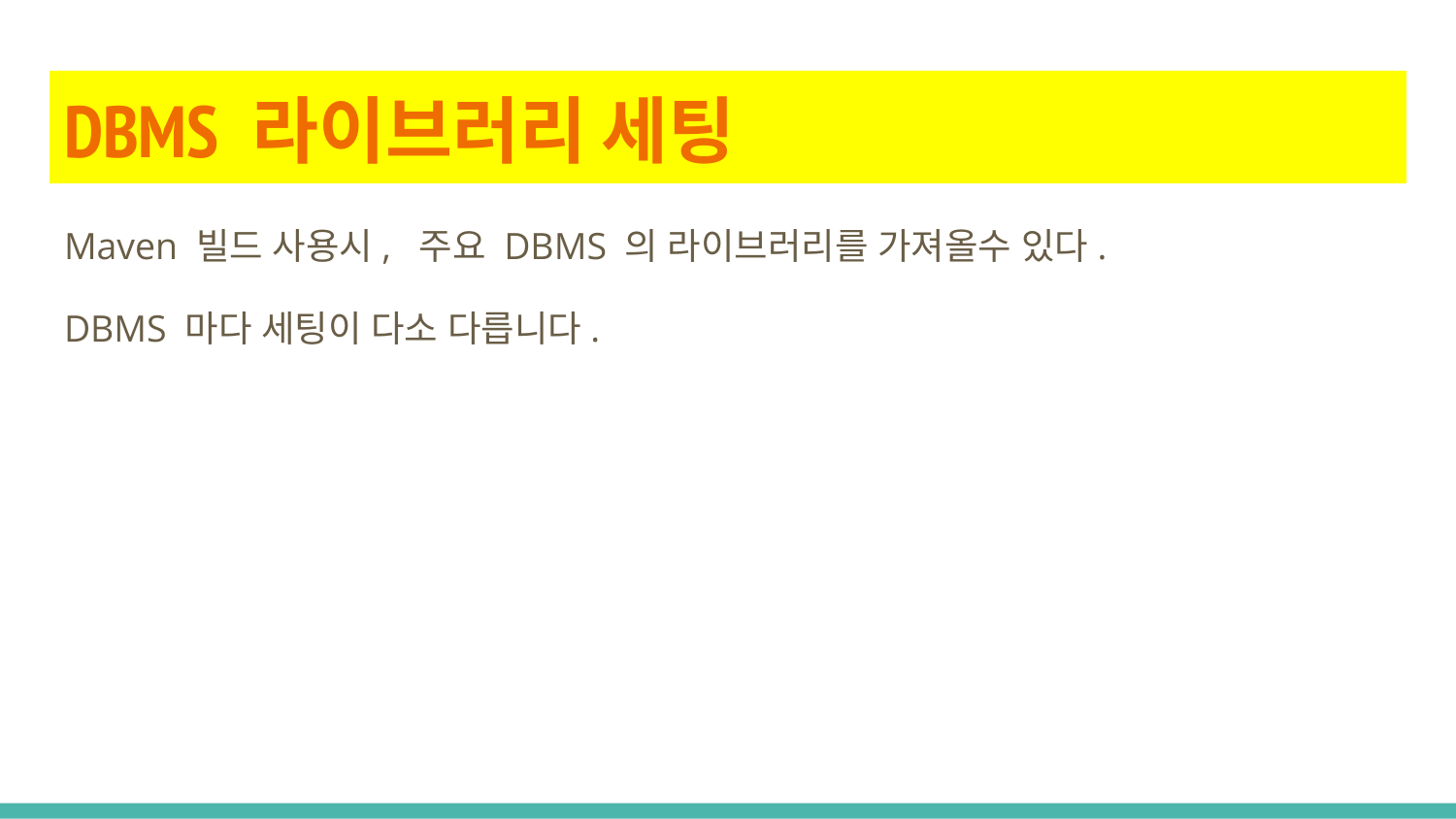

# DBMS 라이브러리 세팅
Maven 빌드 사용시,  주요 DBMS 의 라이브러리를 가져올수 있다.
DBMS 마다 세팅이 다소 다릅니다.